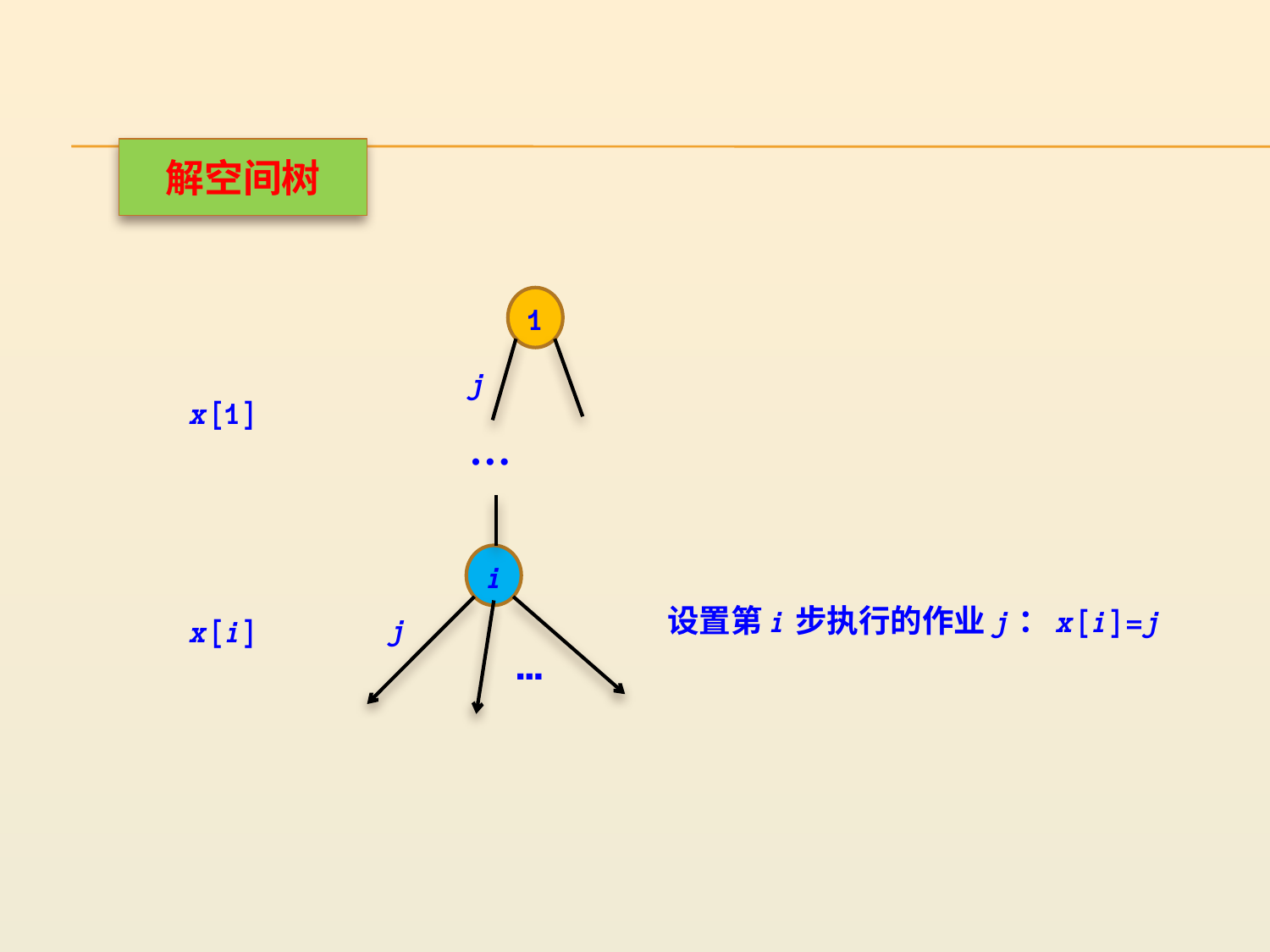

解空间树
1
j
x[1]
…
i
设置第i步执行的作业j：x[i]=j
j
x[i]
…